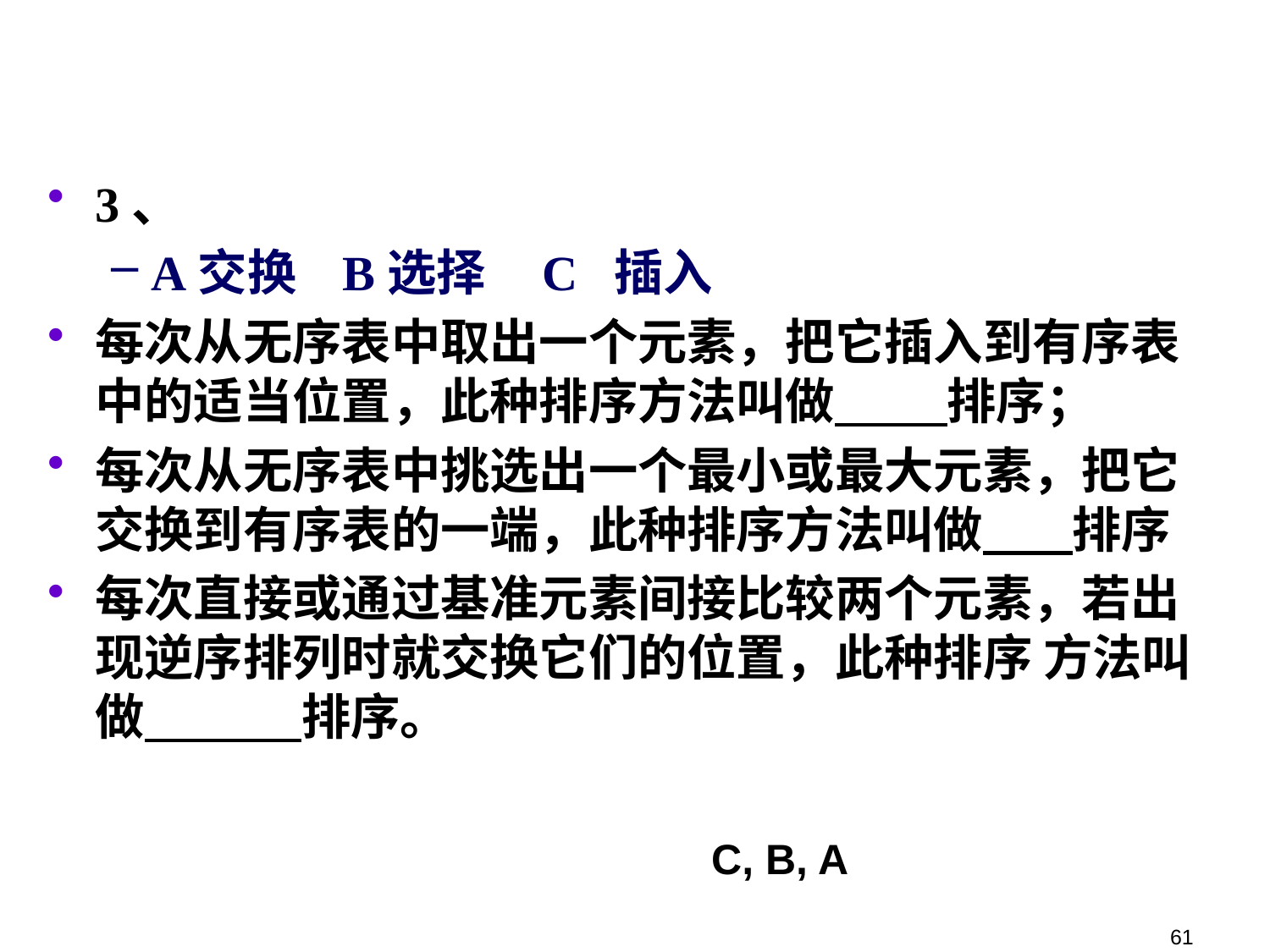

#
3、
A交换   B选择    C  插入
每次从无序表中取出一个元素，把它插入到有序表中的适当位置，此种排序方法叫做          排序；
每次从无序表中挑选出一个最小或最大元素，把它交换到有序表的一端，此种排序方法叫做        排序
每次直接或通过基准元素间接比较两个元素，若出现逆序排列时就交换它们的位置，此种排序 方法叫做              排序。
C, B, A
61